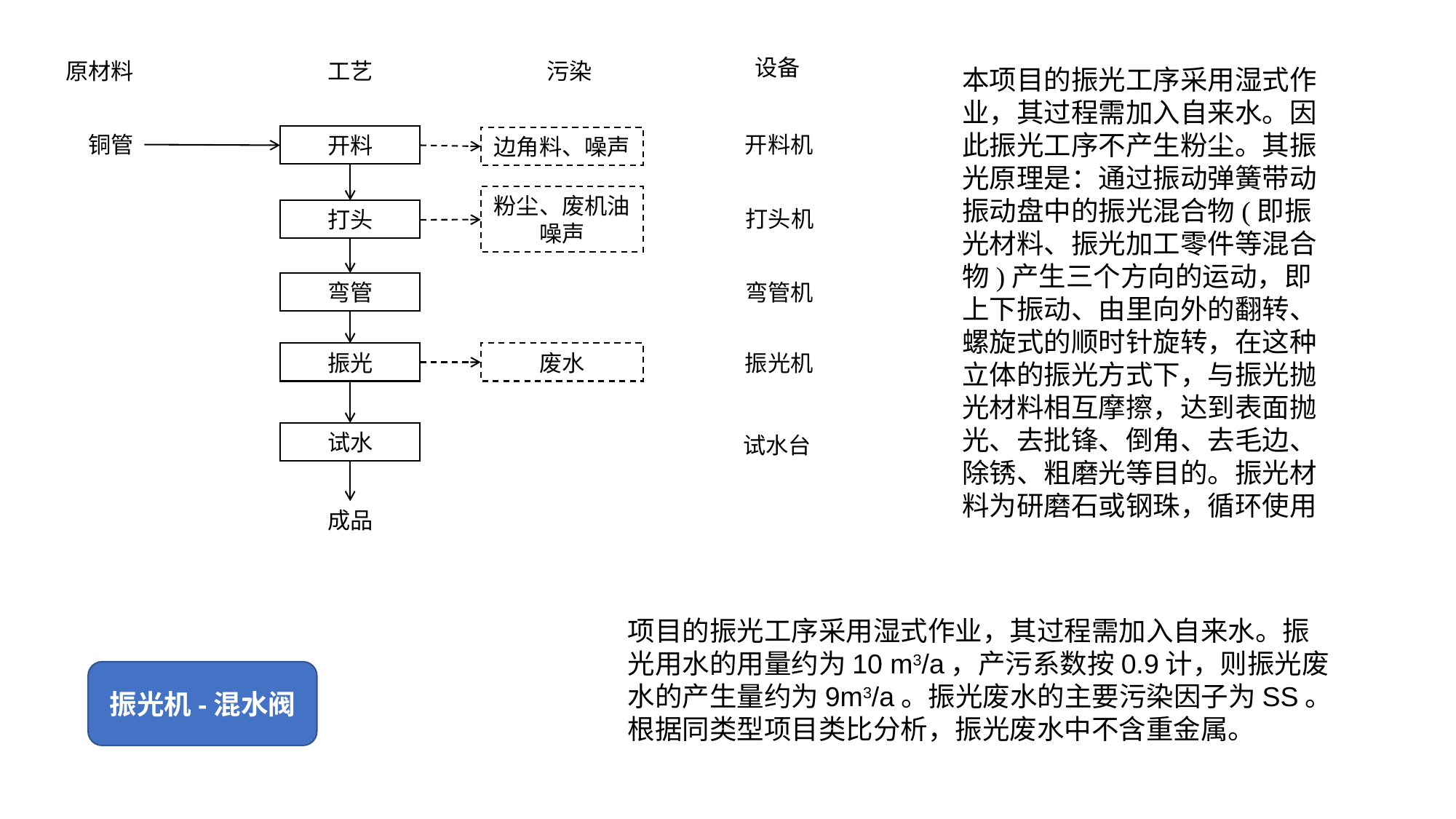

设备
原材料
污染
工艺
铜管
开料机
开料
边角料、噪声
粉尘、废机油噪声
成品
试水台
弯管机
振光机
打头机
打头
弯管
振光
废水
试水
本项目的振光工序采用湿式作业，其过程需加入自来水。因此振光工序不产生粉尘。其振光原理是：通过振动弹簧带动振动盘中的振光混合物(即振光材料、振光加工零件等混合物)产生三个方向的运动，即上下振动、由里向外的翻转、螺旋式的顺时针旋转，在这种立体的振光方式下，与振光抛光材料相互摩擦，达到表面抛光、去批锋、倒角、去毛边、除锈、粗磨光等目的。振光材料为研磨石或钢珠，循环使用
项目的振光工序采用湿式作业，其过程需加入自来水。振光用水的用量约为10 m3/a，产污系数按0.9计，则振光废水的产生量约为9m3/a。振光废水的主要污染因子为SS。根据同类型项目类比分析，振光废水中不含重金属。
振光机-混水阀